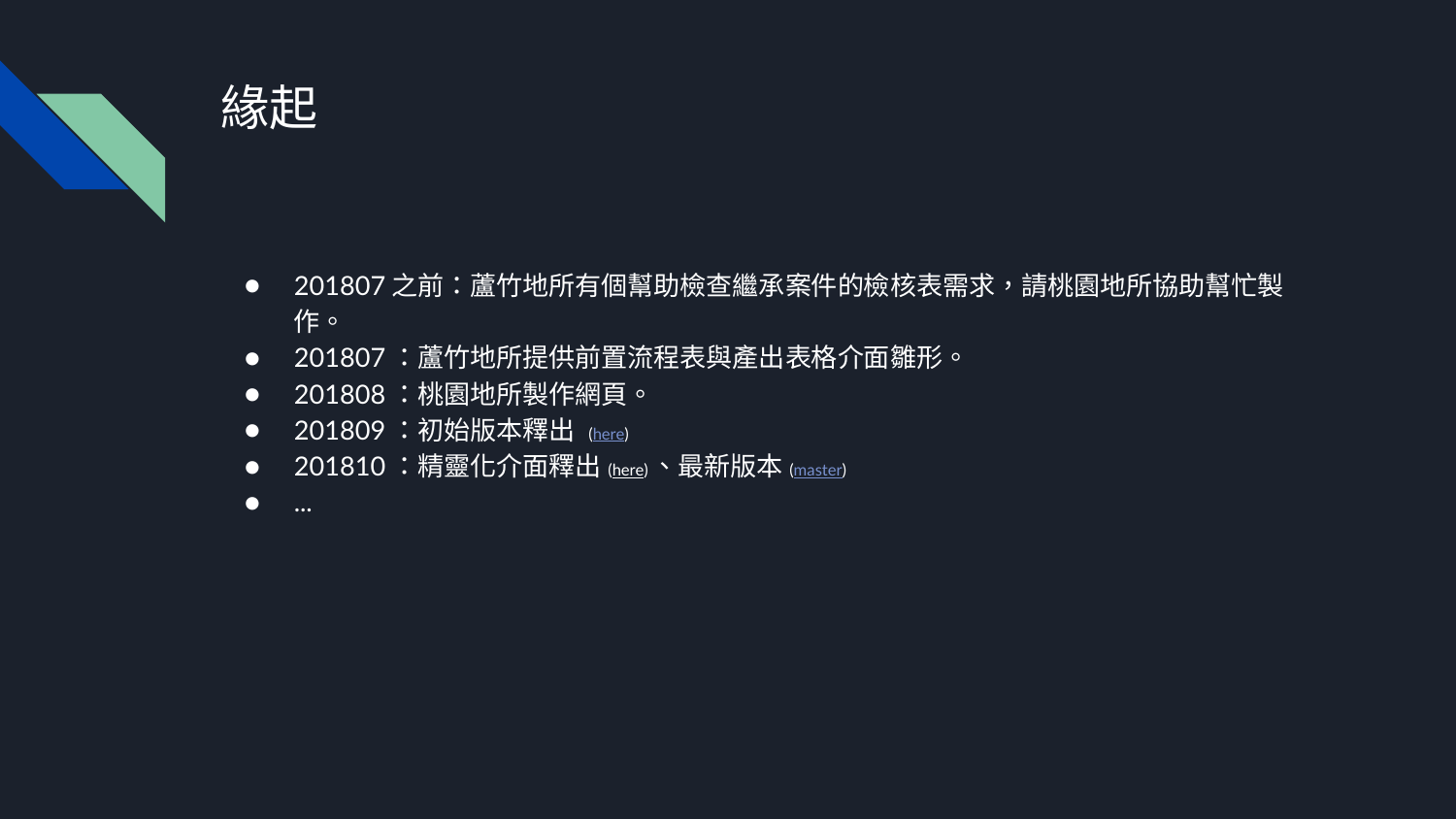

# 緣起
201807之前：蘆竹地所有個幫助檢查繼承案件的檢核表需求，請桃園地所協助幫忙製作。
201807：蘆竹地所提供前置流程表與產出表格介面雛形。
201808：桃園地所製作網頁。
201809：初始版本釋出 (here)
201810：精靈化介面釋出(here)、最新版本(master)
...